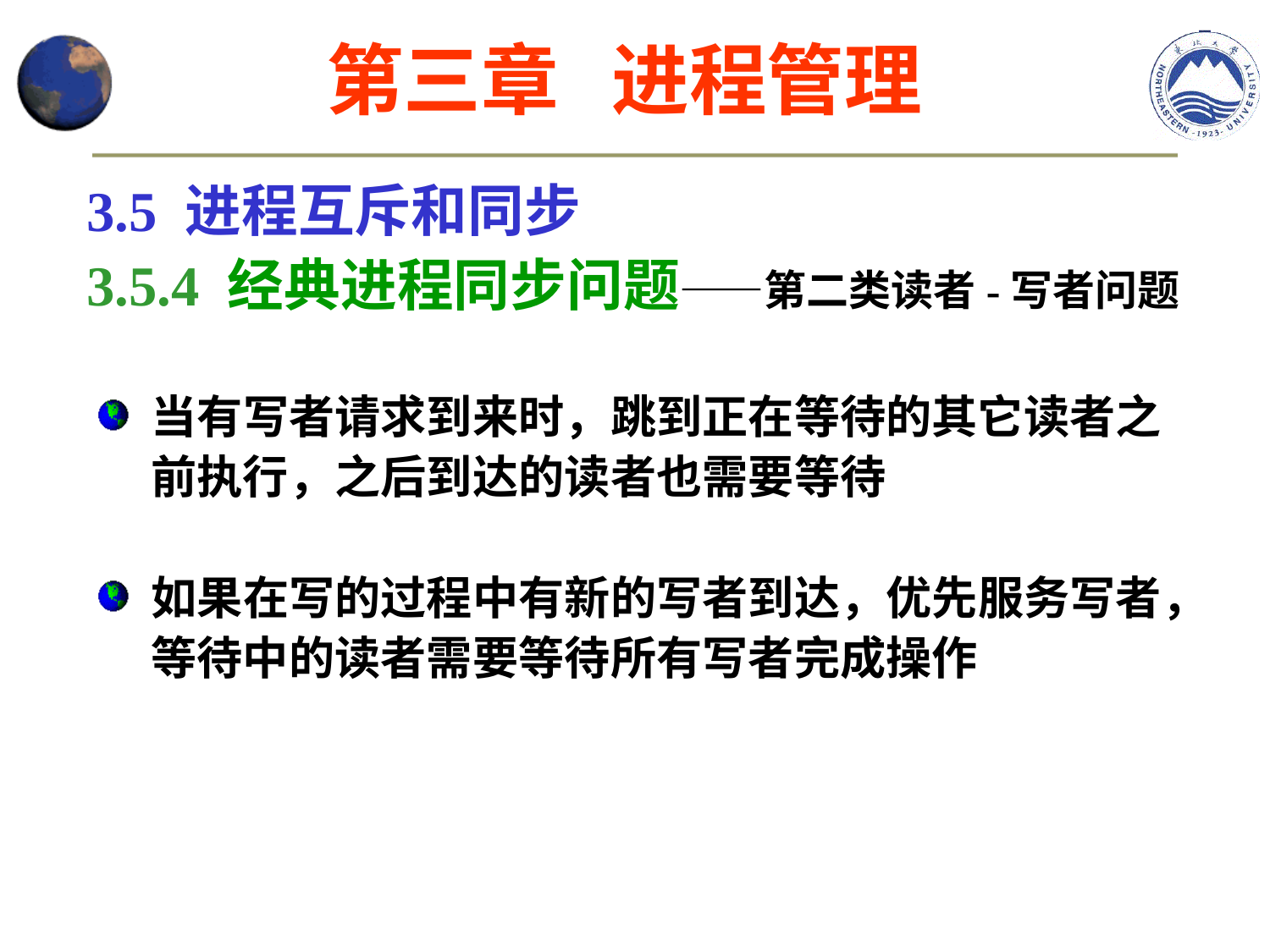

第三章   进程管理
3.5 进程互斥和同步
3.5.4 经典进程同步问题——第二类读者-写者问题
当有写者请求到来时，跳到正在等待的其它读者之前执行，之后到达的读者也需要等待

如果在写的过程中有新的写者到达，优先服务写者，等待中的读者需要等待所有写者完成操作